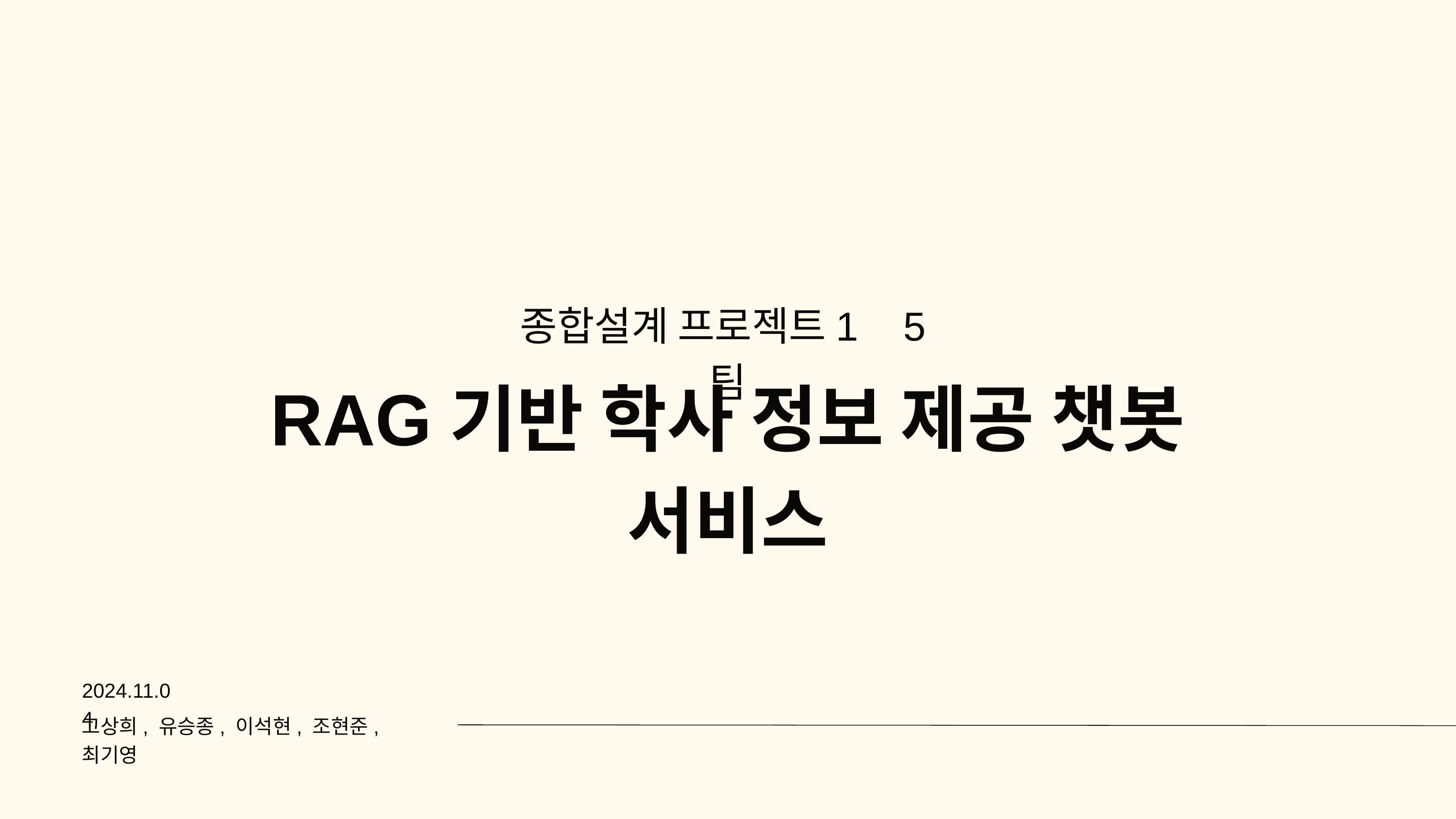

종합설계 프로젝트1    5팀
RAG기반 학사 정보 제공 챗봇 서비스
2024.11.04
고상희, 유승종, 이석현, 조현준, 최기영